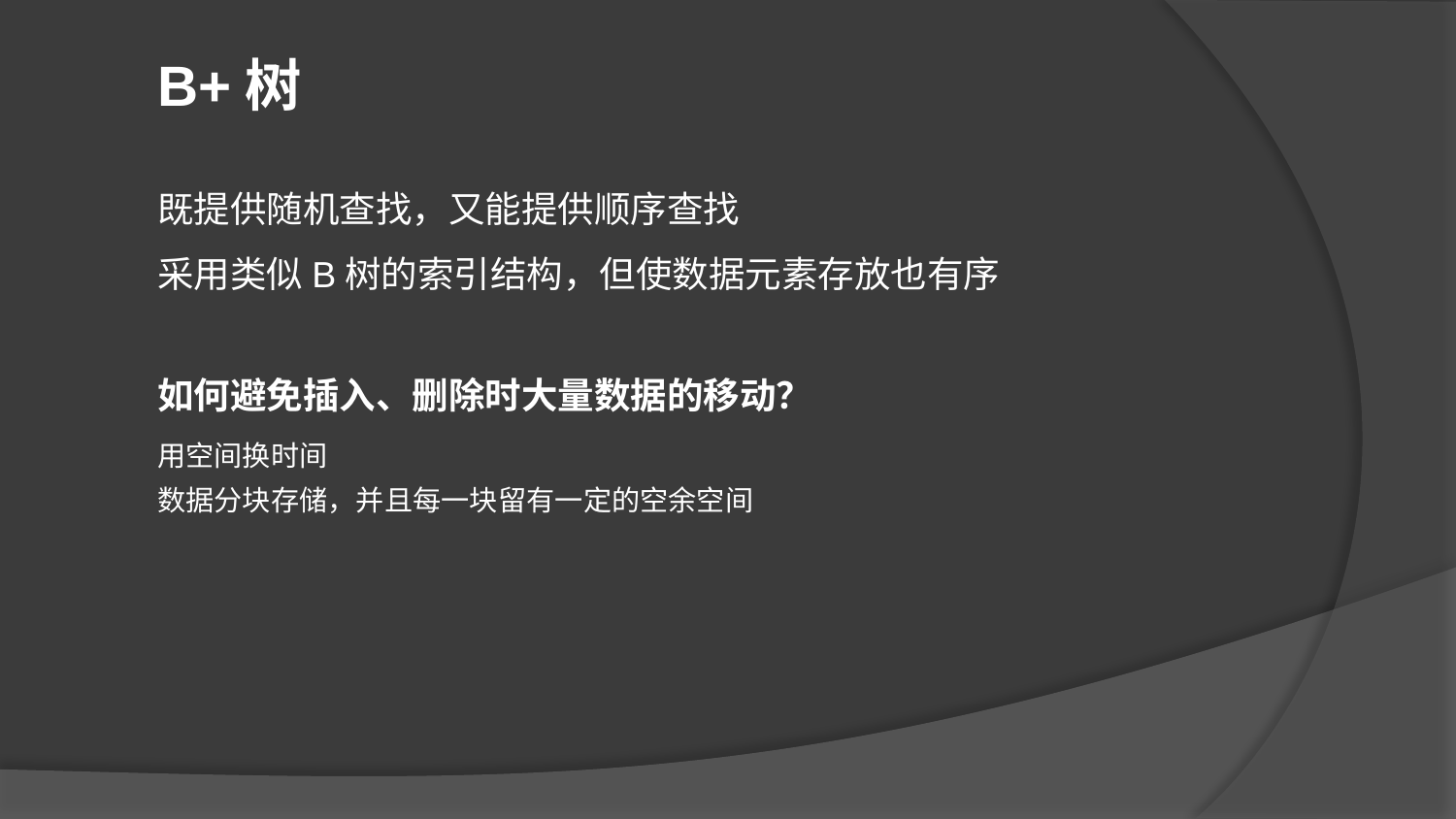

B+树
既提供随机查找，又能提供顺序查找
采用类似B树的索引结构，但使数据元素存放也有序
如何避免插入、删除时大量数据的移动？
用空间换时间
数据分块存储，并且每一块留有一定的空余空间